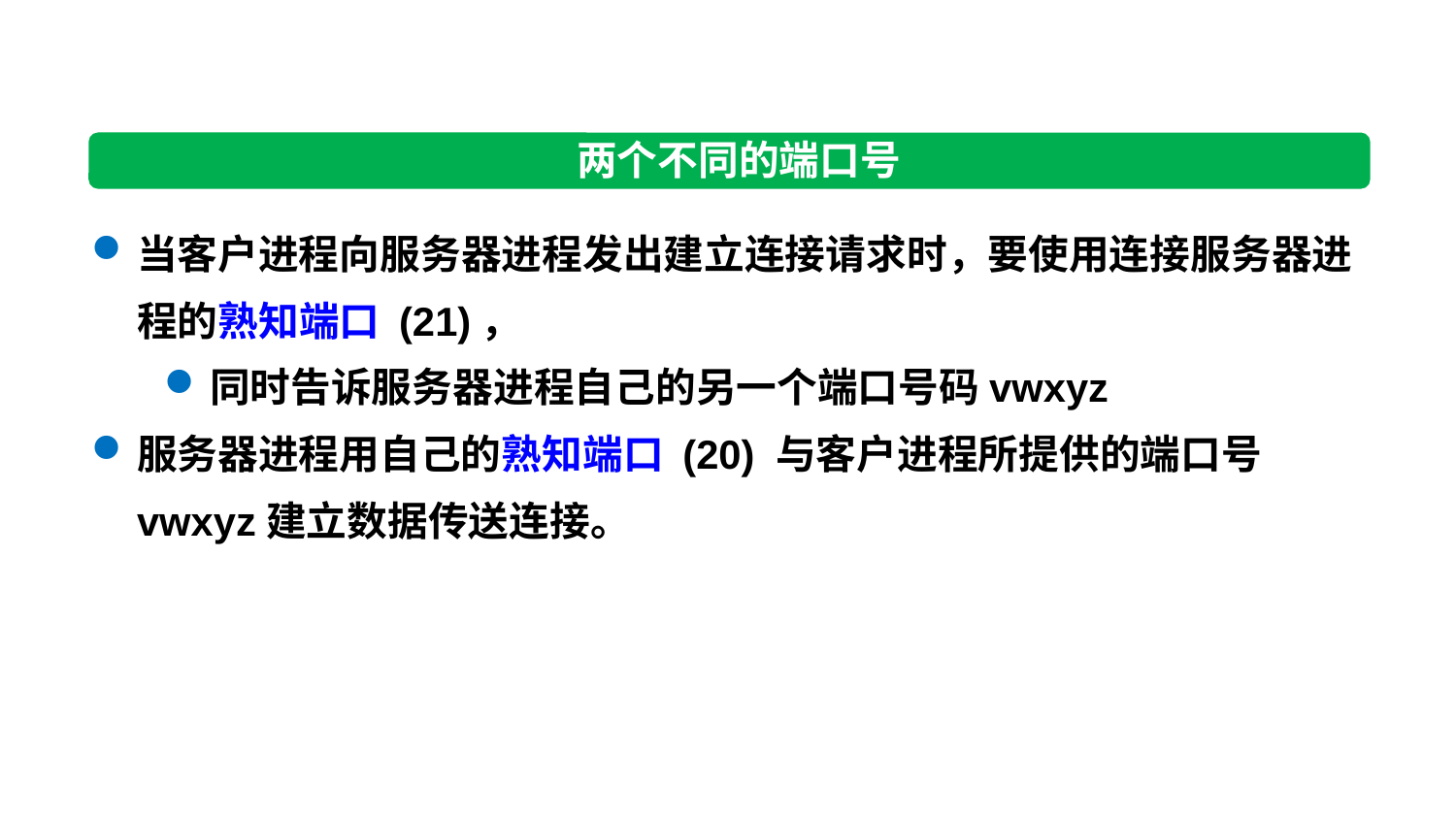

两个不同的端口号

当客户进程向服务器进程发出建立连接请求时，要使用连接服务器进程的熟知端口 (21)，
同时告诉服务器进程自己的另一个端口号码vwxyz
服务器进程用自己的熟知端口 (20) 与客户进程所提供的端口号vwxyz建立数据传送连接。

32